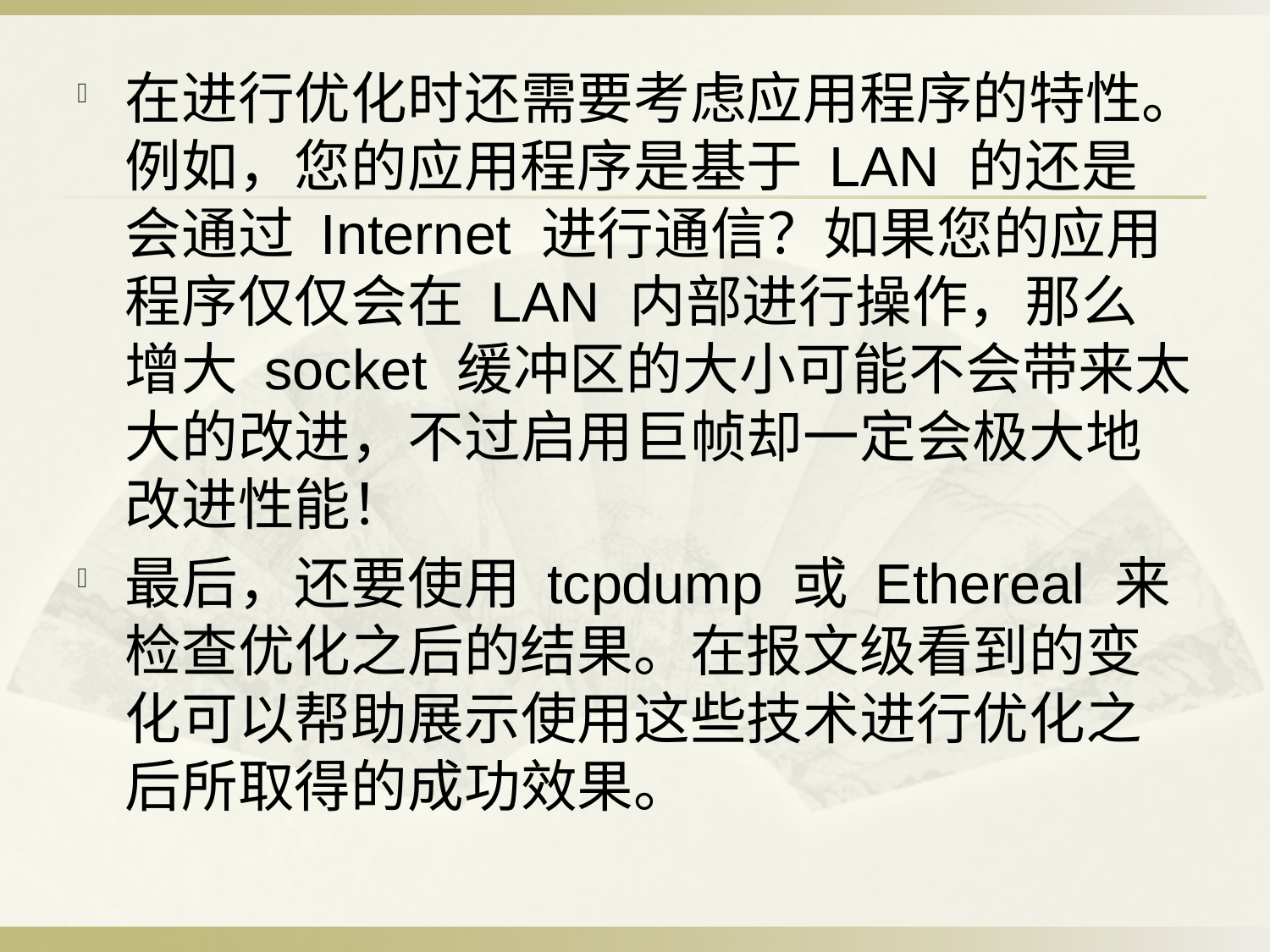

在进行优化时还需要考虑应用程序的特性。例如，您的应用程序是基于 LAN 的还是会通过 Internet 进行通信？如果您的应用程序仅仅会在 LAN 内部进行操作，那么增大 socket 缓冲区的大小可能不会带来太大的改进，不过启用巨帧却一定会极大地改进性能！
最后，还要使用 tcpdump 或 Ethereal 来检查优化之后的结果。在报文级看到的变化可以帮助展示使用这些技术进行优化之后所取得的成功效果。